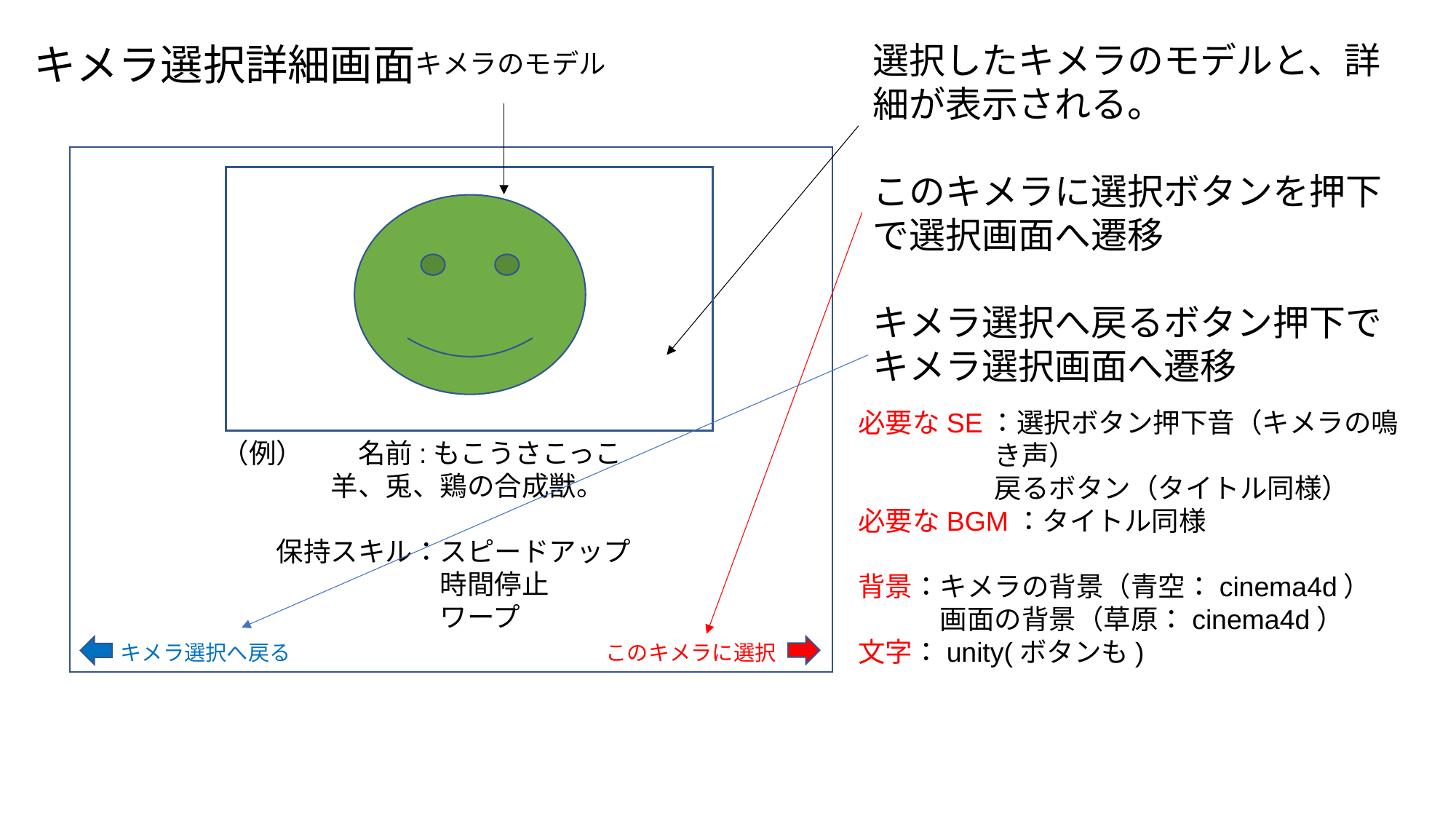

キメラ選択詳細画面
選択したキメラのモデルと、詳細が表示される。

このキメラに選択ボタンを押下で選択画面へ遷移

キメラ選択へ戻るボタン押下でキメラ選択画面へ遷移
キメラのモデル

必要なSE：選択ボタン押下音（キメラの鳴	　	　き声）
　　　　　戻るボタン（タイトル同様）
必要なBGM：タイトル同様

背景：キメラの背景（青空：cinema4d）
　　　画面の背景（草原：cinema4d）
文字：unity(ボタンも)
（例）　　名前:もこうさこっこ
　　　　羊、兎、鶏の合成獣。

　　保持スキル：スピードアップ
		時間停止
		ワープ
キメラ選択へ戻る
このキメラに選択